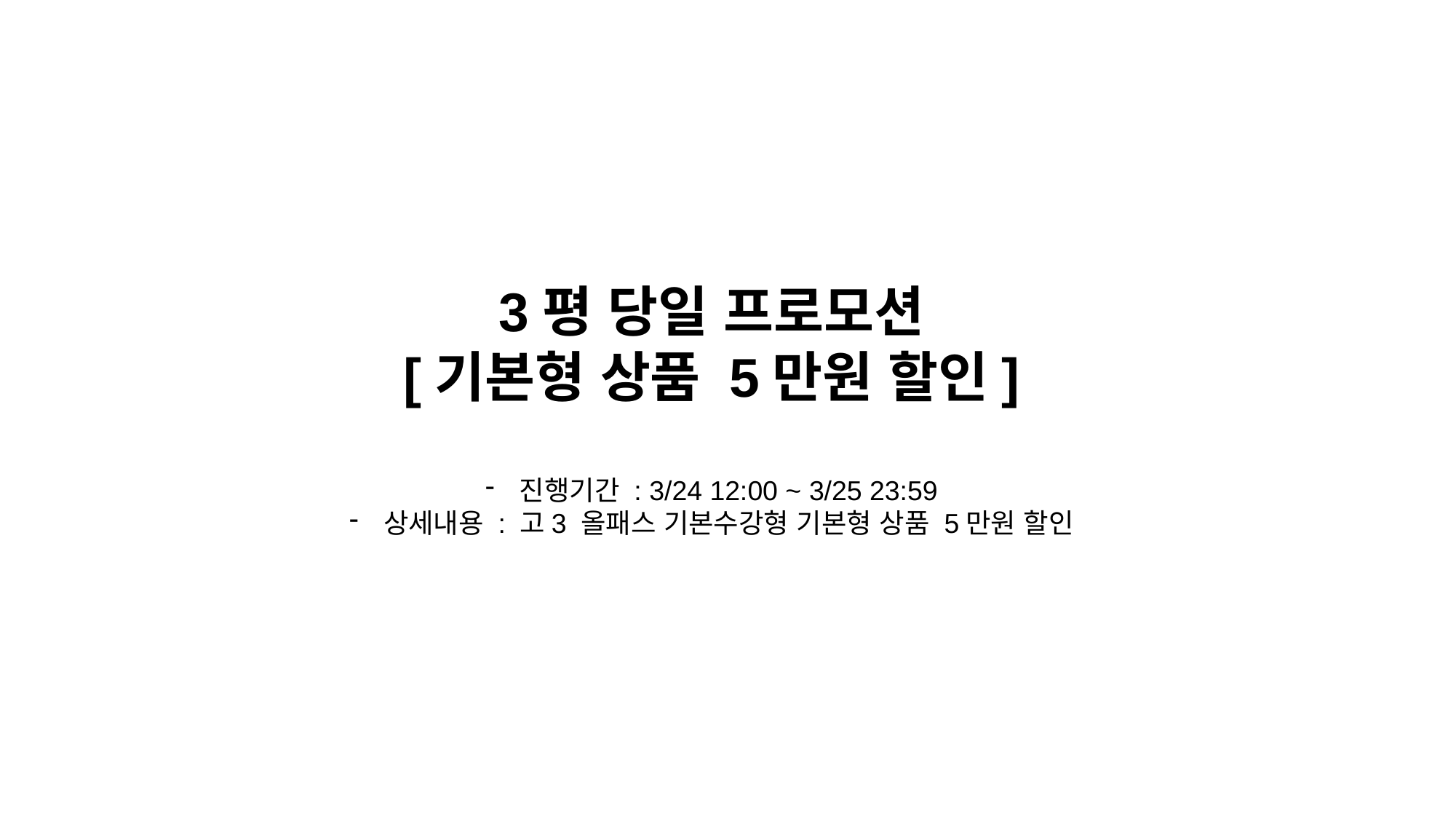

3평 당일 프로모션
[기본형 상품 5만원 할인]

진행기간 : 3/24 12:00 ~ 3/25 23:59
상세내용 : 고3 올패스 기본수강형 기본형 상품 5만원 할인